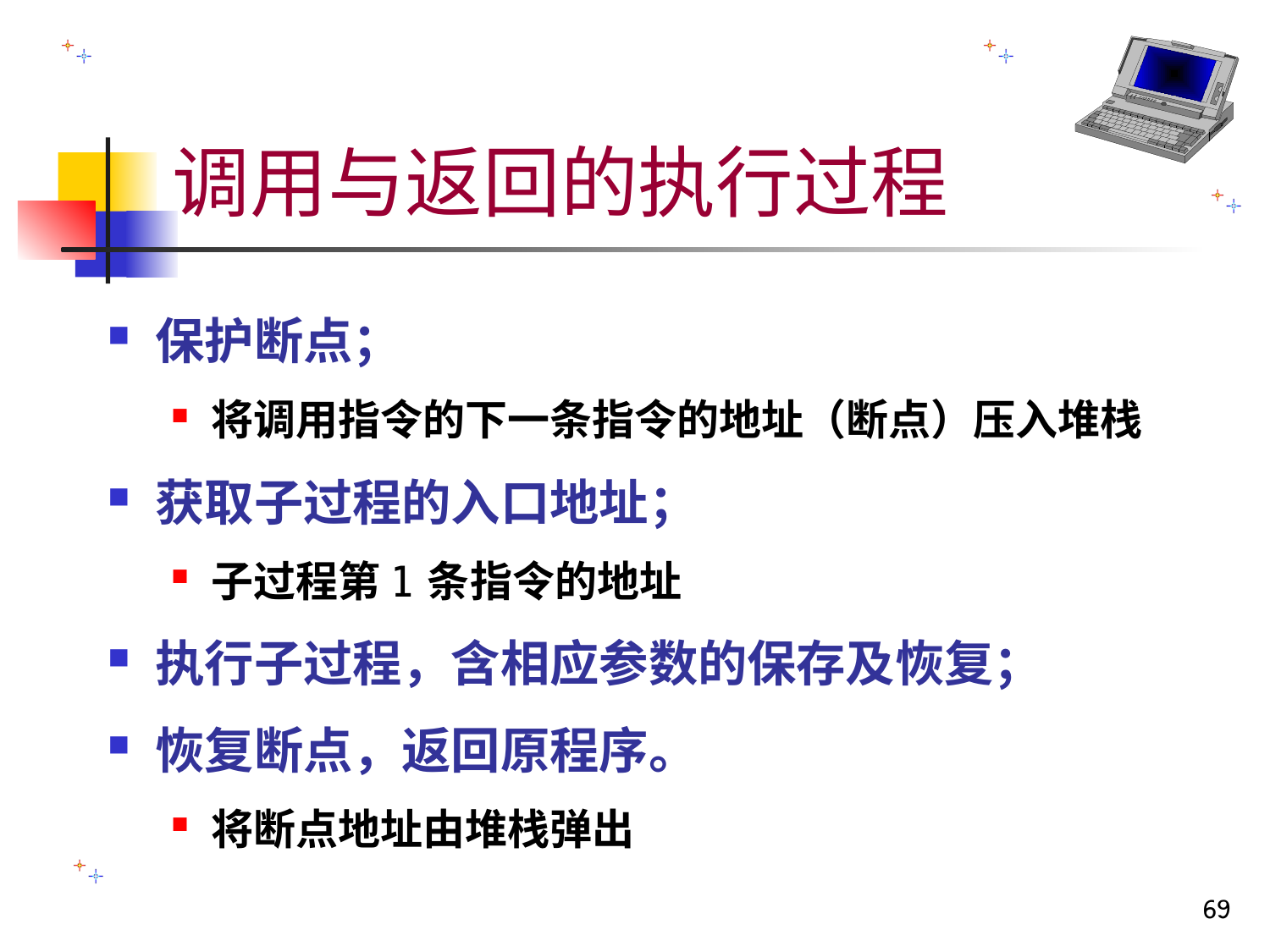

# 调用与返回的执行过程
保护断点；
将调用指令的下一条指令的地址（断点）压入堆栈
获取子过程的入口地址；
子过程第1条指令的地址
执行子过程，含相应参数的保存及恢复；
恢复断点，返回原程序。
将断点地址由堆栈弹出
69